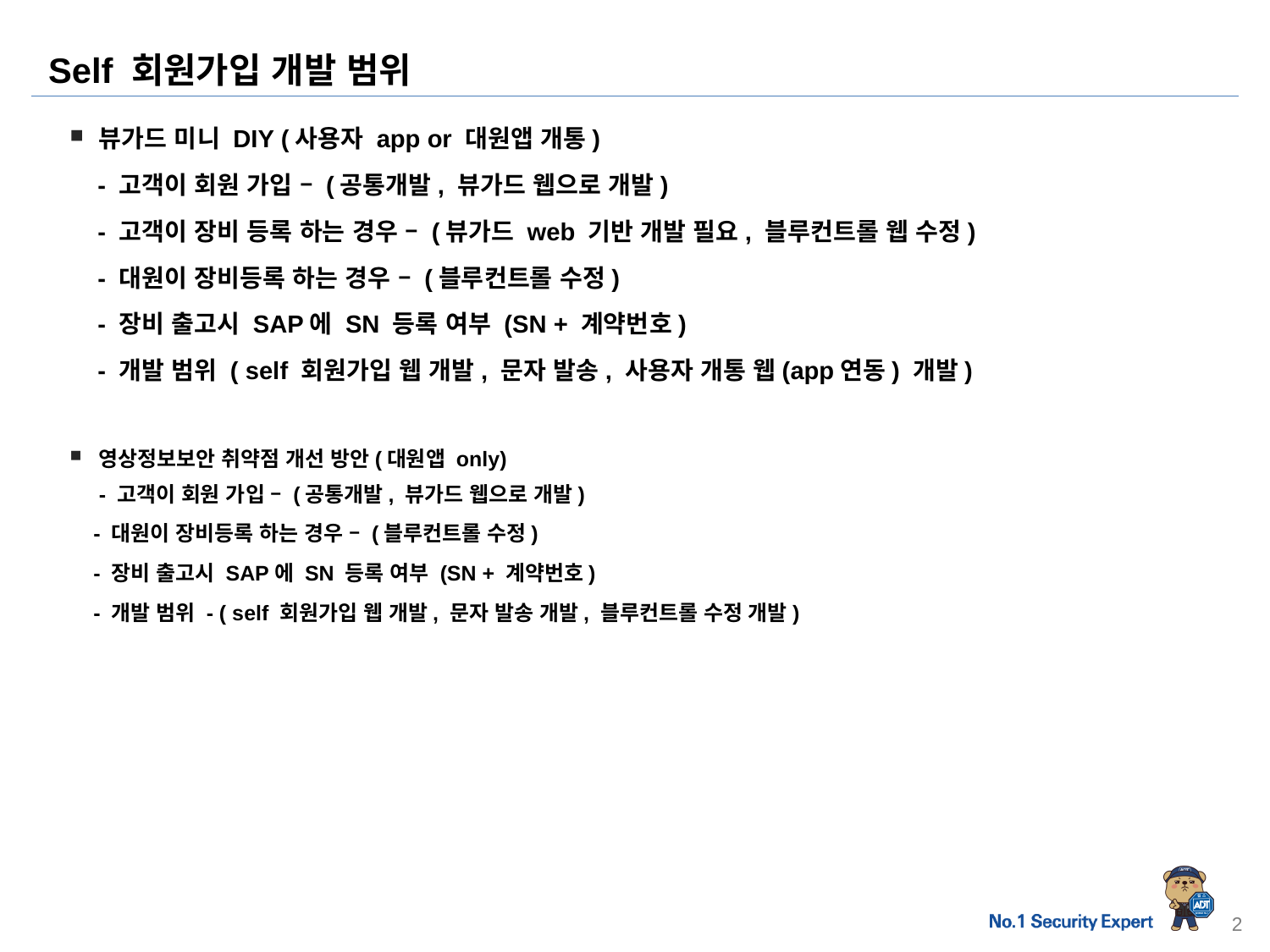

Self 회원가입 개발 범위
뷰가드 미니 DIY (사용자 app or 대원앱 개통)
    - 고객이 회원 가입 – (공통개발, 뷰가드 웹으로 개발)
    - 고객이 장비 등록 하는 경우 – (뷰가드 web 기반 개발 필요, 블루컨트롤 웹 수정)
    - 대원이 장비등록 하는 경우 – (블루컨트롤 수정)
    - 장비 출고시 SAP에 SN 등록 여부 (SN + 계약번호)
    - 개발 범위 ( self 회원가입 웹 개발, 문자 발송, 사용자 개통 웹(app연동) 개발)

영상정보보안 취약점 개선 방안(대원앱 only)
- 고객이 회원 가입 – (공통개발, 뷰가드 웹으로 개발)
    - 대원이 장비등록 하는 경우 – (블루컨트롤 수정)
    - 장비 출고시 SAP에 SN 등록 여부 (SN + 계약번호)
    - 개발 범위 - ( self 회원가입 웹 개발, 문자 발송 개발, 블루컨트롤 수정 개발)